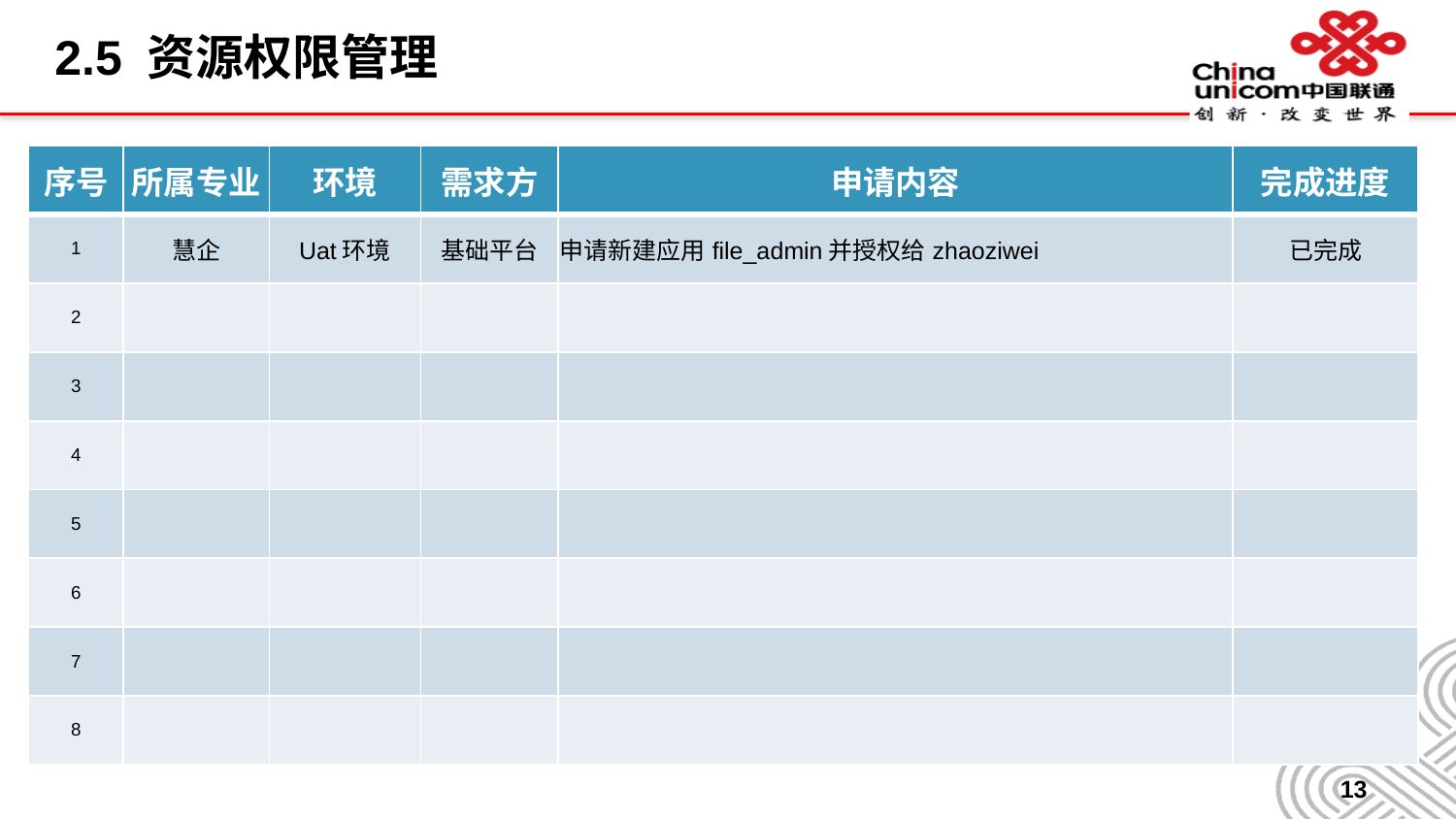

# 2.5 资源权限管理
| 序号 | 所属专业 | 环境 | 需求方 | 申请内容 | 完成进度 |
| --- | --- | --- | --- | --- | --- |
| 1 | 慧企 | Uat环境 | 基础平台 | 申请新建应用file\_admin并授权给zhaoziwei | 已完成 |
| 2 |  |  |  |  |  |
| 3 |  |  |  |  |  |
| 4 |  |  |  |  |  |
| 5 |  |  |  |  |  |
| 6 |  |  |  |  |  |
| 7 |  |  |  |  |  |
| 8 |  |  |  |  |  |
13